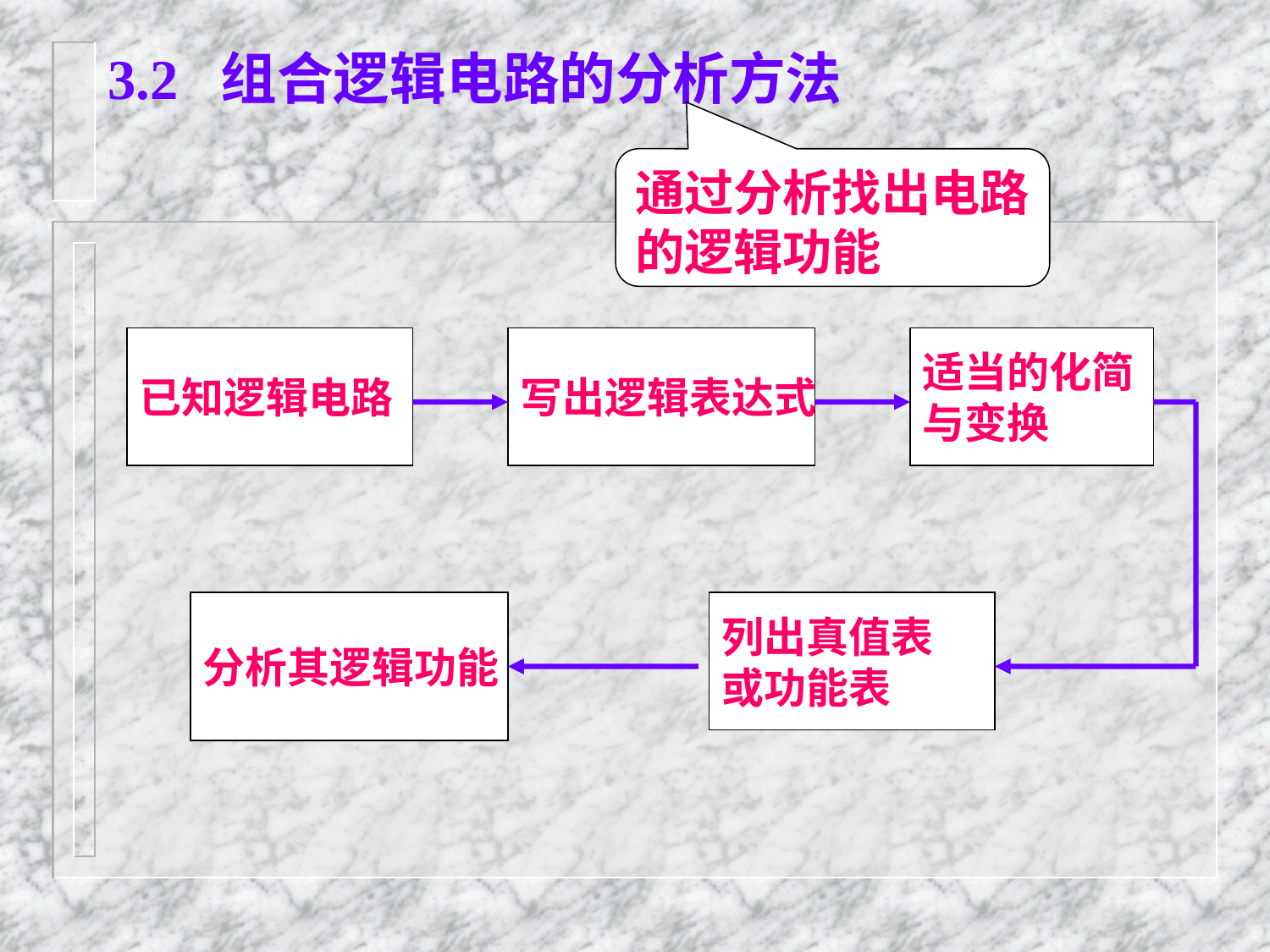

3.2  组合逻辑电路的分析方法
通过分析找出电路的逻辑功能
已知逻辑电路
写出逻辑表达式
适当的化简
与变换

分析其逻辑功能
列出真值表
或功能表